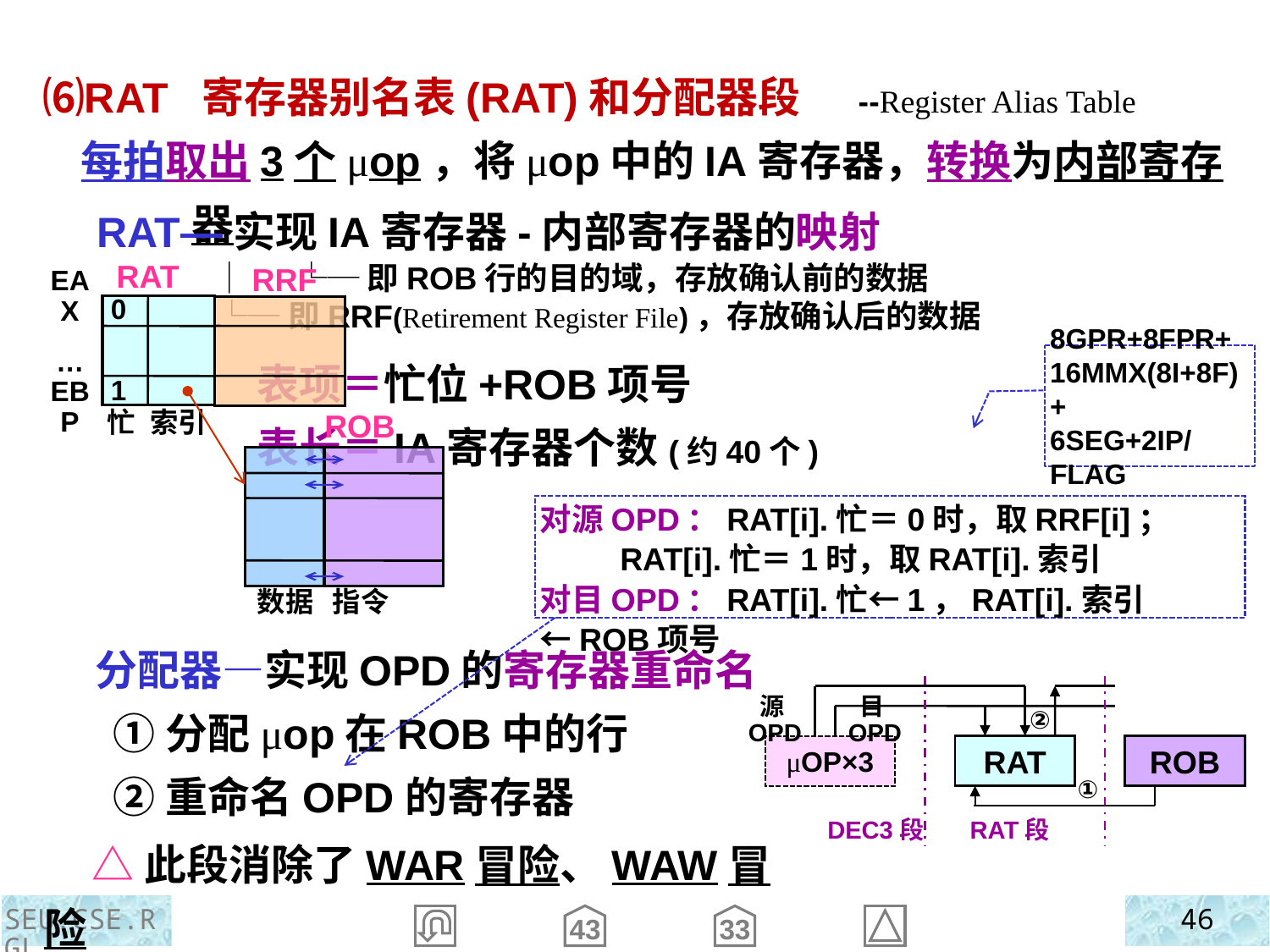

⑹RAT  寄存器别名表(RAT)和分配器段     --Register Alias Table
   每拍取出3个μop，将μop中的IA寄存器，转换为内部寄存器
     RAT—实现IA寄存器-内部寄存器的映射
                         │       └─即ROB行的目的域，存放确认前的数据
                         └─即RRF(Retirement Register File)，存放确认后的数据
                      表项＝忙位+ROB项号
                      表长＝IA寄存器个数(约40个)
RAT
RRF
 0

 1

EAX
…
EBP
忙   索引
ROB

数据   指令
8GPR+8FPR+
16MMX(8I+8F)+
6SEG+2IP/FLAG
对源OPD：RAT[i].忙＝0时，取RRF[i]；
         RAT[i].忙＝1时，取RAT[i].索引
对目OPD：RAT[i].忙←1，RAT[i].索引←ROB项号

     分配器—实现OPD的寄存器重命名
        ①分配μop在ROB中的行
        ②重命名OPD的寄存器
②
源OPD
目OPD
RAT
ROB
μOP×3
①
DEC3段       RAT段
     △此段消除了WAR冒险、WAW冒险
SEU.CSE.RGL
46
43

33